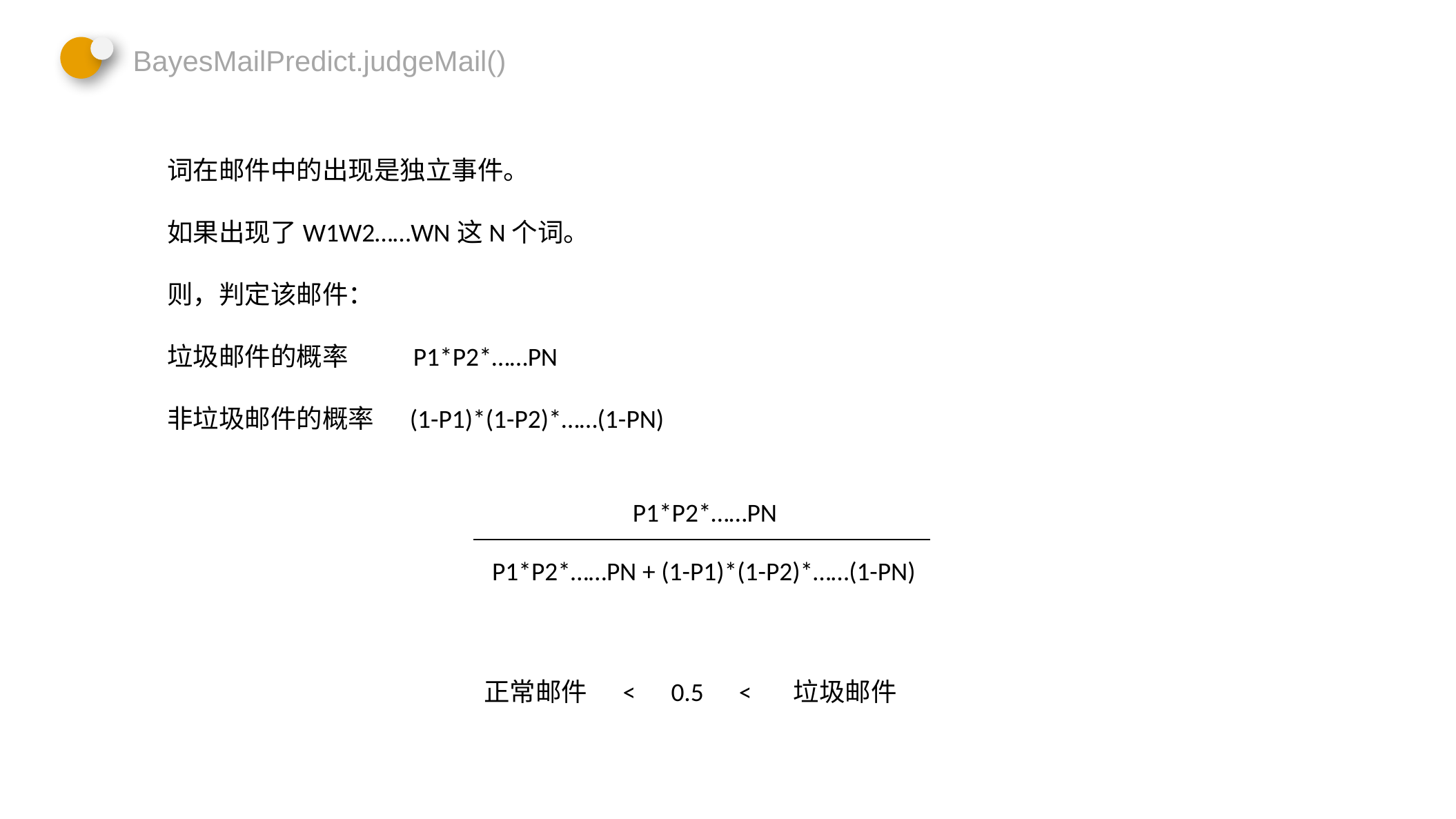

BayesMailPredict.judgeMail()
词在邮件中的出现是独立事件。

如果出现了W1W2……WN这N个词。

则，判定该邮件：

垃圾邮件的概率          P1*P2*……PN

非垃圾邮件的概率     (1-P1)*(1-P2)*……(1-PN)

P1*P2*……PN
P1*P2*……PN + (1-P1)*(1-P2)*……(1-PN)
正常邮件     <      0.5      <      垃圾邮件